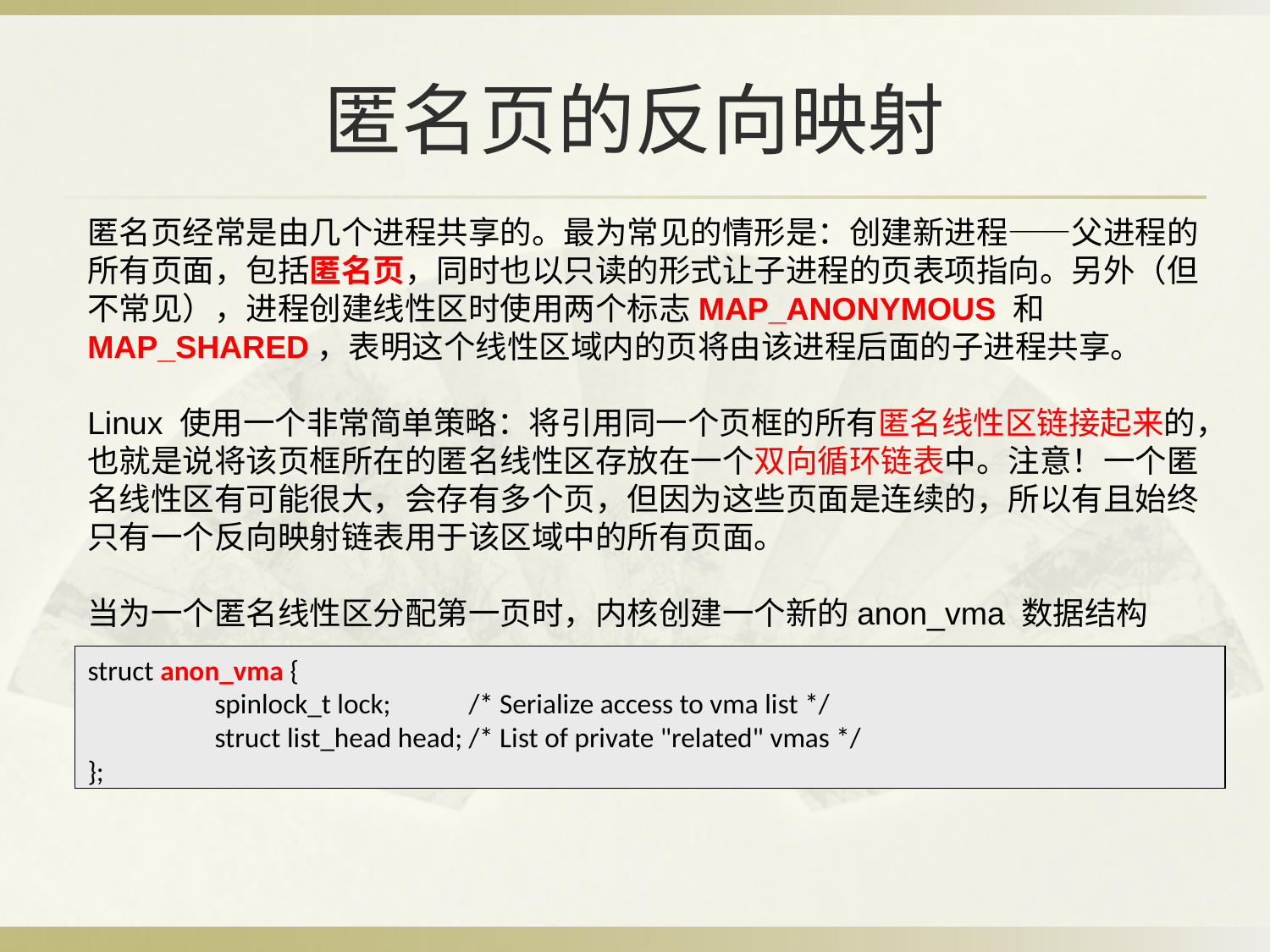

BBAAD9C20180234D78810CEA56E0B6D0E2B9B20918E83B70A6D98F34B1082BBC3B4CB53861613B0222C92008C846A8EC6DF921DA91D02BB11B4DC25E387E20DC24F5093D372C66F764BF29976F2244E727F1E0367CA8D314A8D6A1982F006CC8D8F62991BE0
# 匿名页的反向映射
匿名页经常是由几个进程共享的。最为常见的情形是：创建新进程——父进程的所有页面，包括匿名页，同时也以只读的形式让子进程的页表项指向。另外（但不常见），进程创建线性区时使用两个标志MAP_ANONYMOUS 和MAP_SHARED，表明这个线性区域内的页将由该进程后面的子进程共享。

Linux 使用一个非常简单策略：将引用同一个页框的所有匿名线性区链接起来的，也就是说将该页框所在的匿名线性区存放在一个双向循环链表中。注意！一个匿名线性区有可能很大，会存有多个页，但因为这些页面是连续的，所以有且始终只有一个反向映射链表用于该区域中的所有页面。

当为一个匿名线性区分配第一页时，内核创建一个新的anon_vma 数据结构
struct anon_vma {
	spinlock_t lock;	/* Serialize access to vma list */
	struct list_head head;	/* List of private "related" vmas */
};